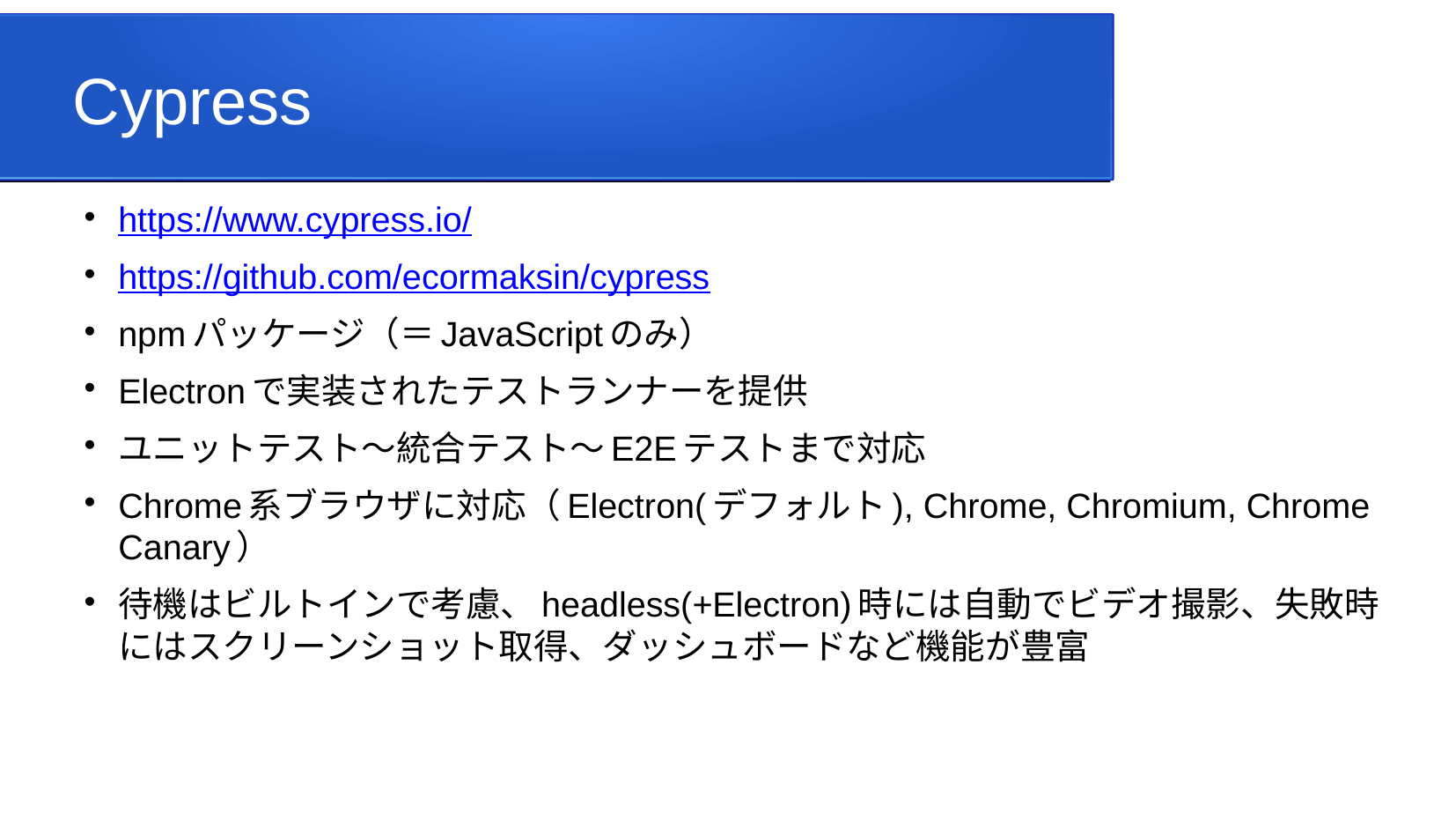

Cypress
https://www.cypress.io/
https://github.com/ecormaksin/cypress
npmパッケージ（＝JavaScriptのみ）
Electronで実装されたテストランナーを提供
ユニットテスト〜統合テスト〜E2Eテストまで対応
Chrome系ブラウザに対応（Electron(デフォルト), Chrome, Chromium, Chrome Canary）
待機はビルトインで考慮、headless(+Electron)時には自動でビデオ撮影、失敗時にはスクリーンショット取得、ダッシュボードなど機能が豊富